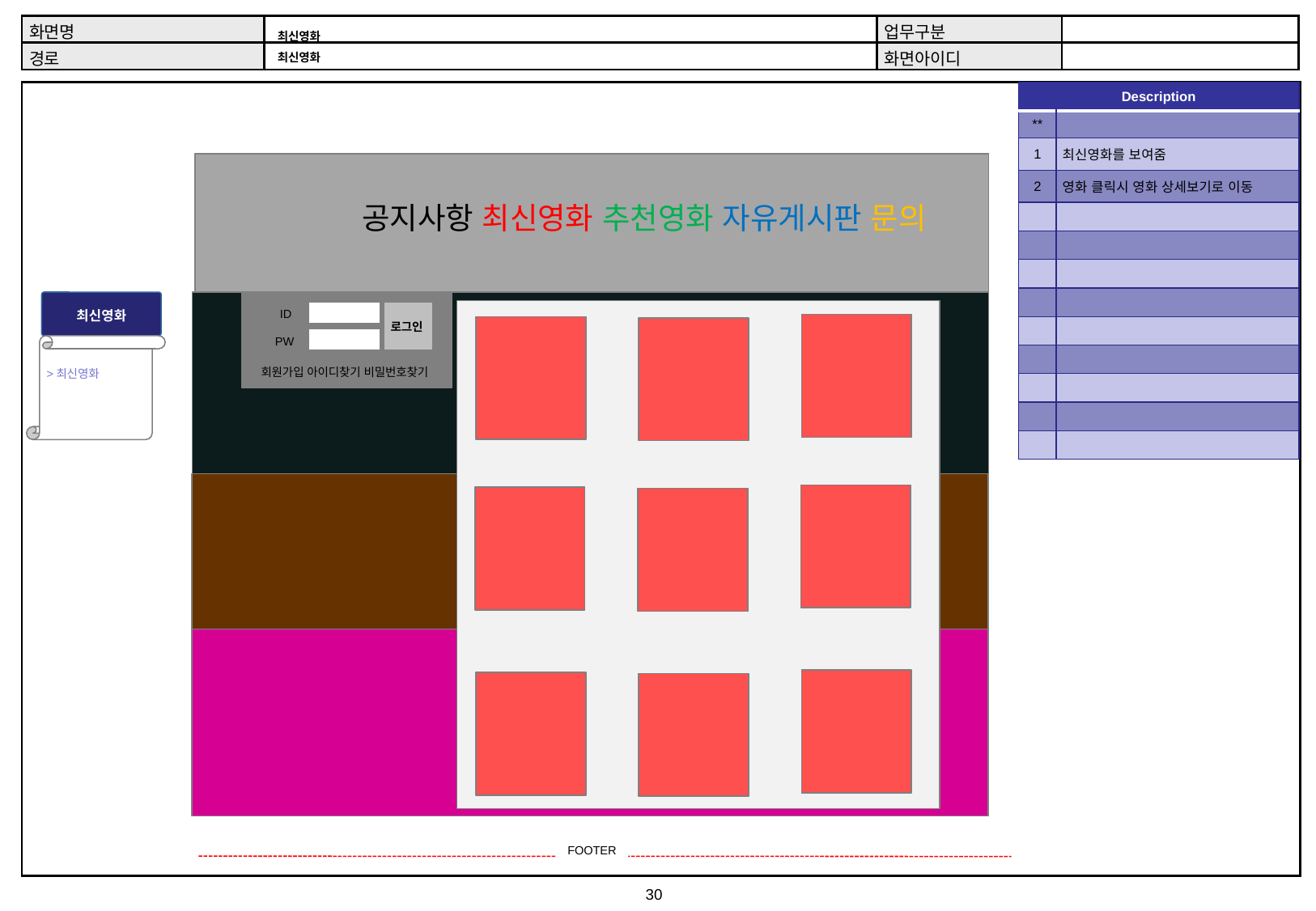

# 최신영화 최신영화
| Description |  |
| --- | --- |
| \*\* |  |
| 1 | 최신영화를 보여줌 |
| 2 | 영화 클릭시 영화 상세보기로 이동 |
|  |  |
|  |  |
|  |  |
|  |  |
|  |  |
|  |  |
|  |  |
|  |  |
|  |  |

공지사항 최신영화 추천영화 자유게시판 문의

최신영화

ID

로그인

PW

>최신영화
회원가입 아이디찾기 비밀번호찾기